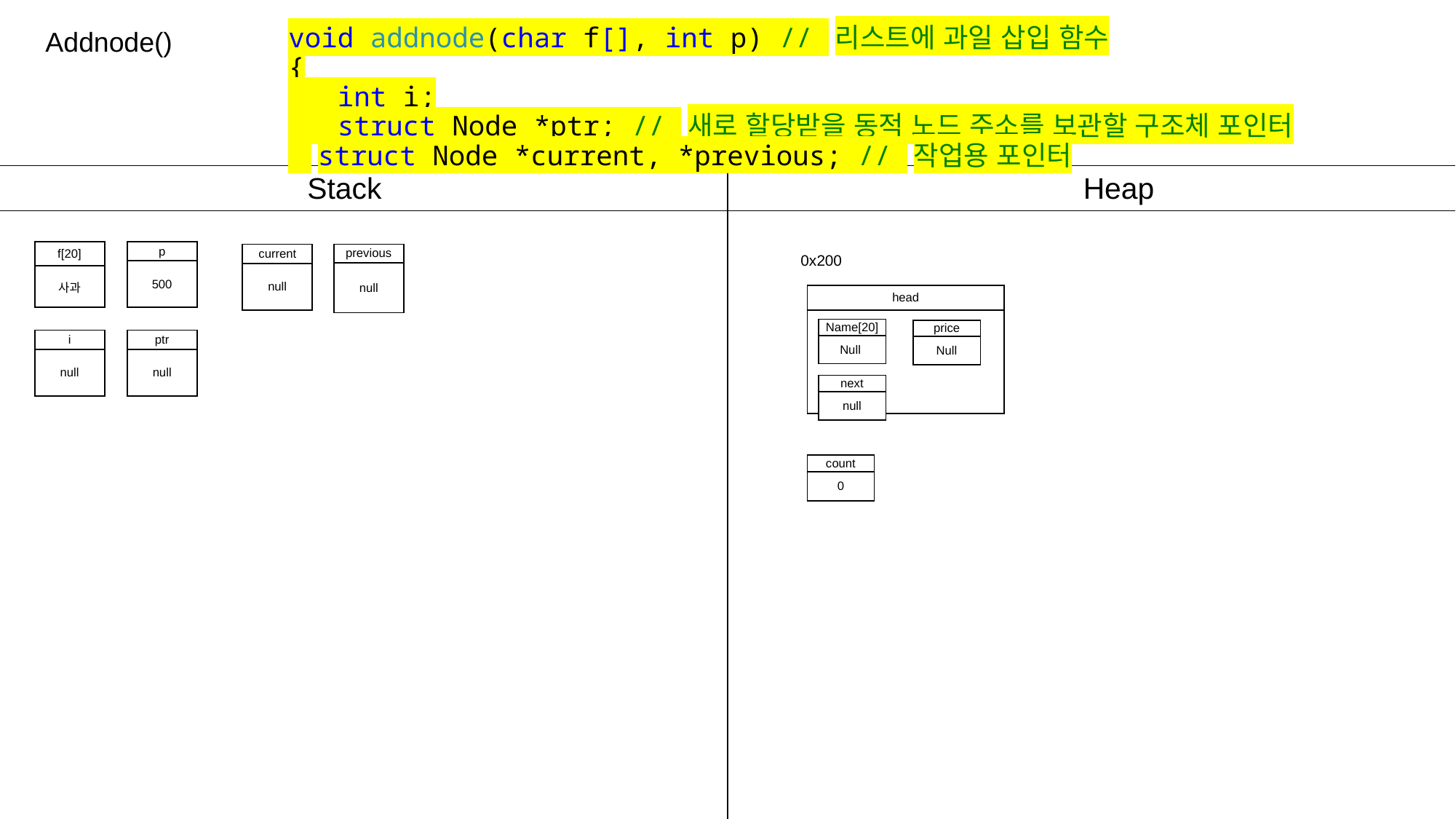

Addnode()
# void addnode(char f[], int p) // 리스트에 과일 삽입 함수 { int i; struct Node *ptr; // 새로 할당받을 동적 노드 주소를 보관할 구조체 포인터 struct Node *current, *previous; // 작업용 포인터
| f[20] |
| --- |
| 사과 |
| p |
| --- |
| 500 |
| current |
| --- |
| null |
| previous |
| --- |
| null |
0x200
| head |
| --- |
|  |
| Name[20] |
| --- |
| Null |
| price |
| --- |
| Null |
| i |
| --- |
| null |
| ptr |
| --- |
| null |
| next |
| --- |
| null |
| count |
| --- |
| 0 |